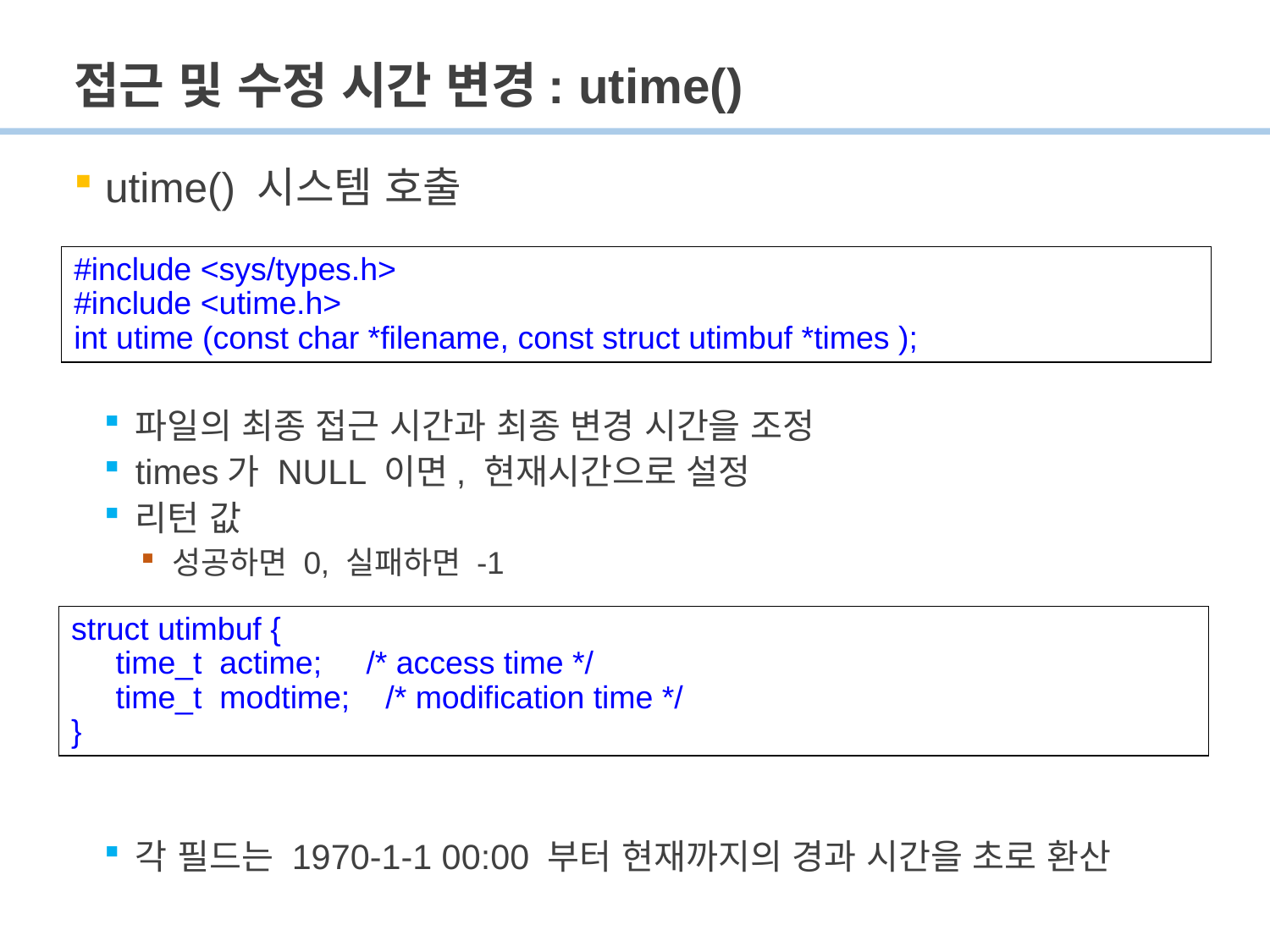

# 접근 및 수정 시간 변경: utime()
utime() 시스템 호출

파일의 최종 접근 시간과 최종 변경 시간을 조정
times가 NULL 이면, 현재시간으로 설정
리턴 값
성공하면 0, 실패하면 -1

각 필드는 1970-1-1 00:00 부터 현재까지의 경과 시간을 초로 환산
#include <sys/types.h>
#include <utime.h>
int utime (const char *filename, const struct utimbuf *times );
struct utimbuf {
     time_t  actime;     /* access time */
     time_t  modtime;    /* modification time */
}